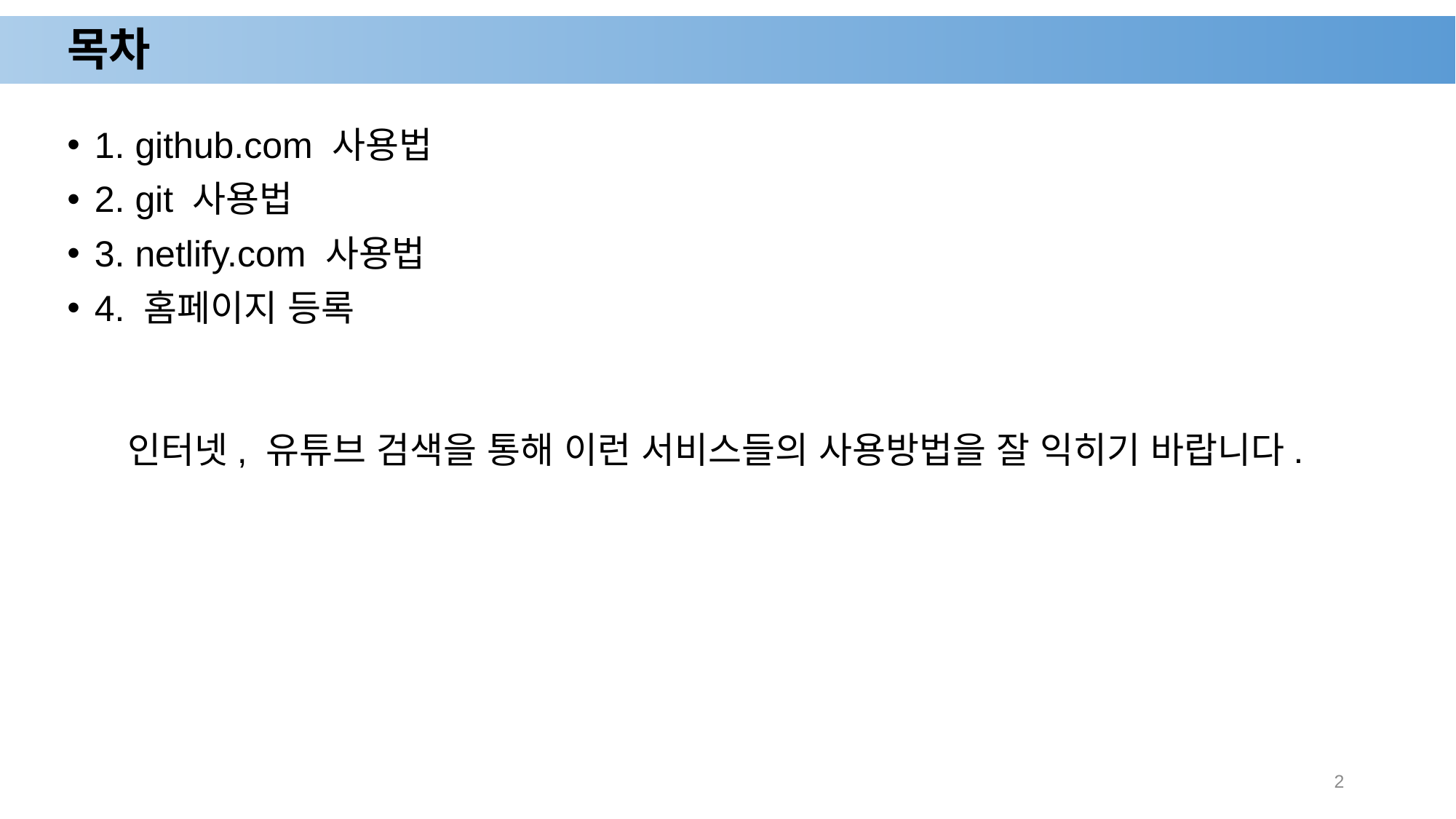

# 목차
1. github.com 사용법
2. git 사용법
3. netlify.com 사용법
4. 홈페이지 등록
인터넷, 유튜브 검색을 통해 이런 서비스들의 사용방법을 잘 익히기 바랍니다.
2